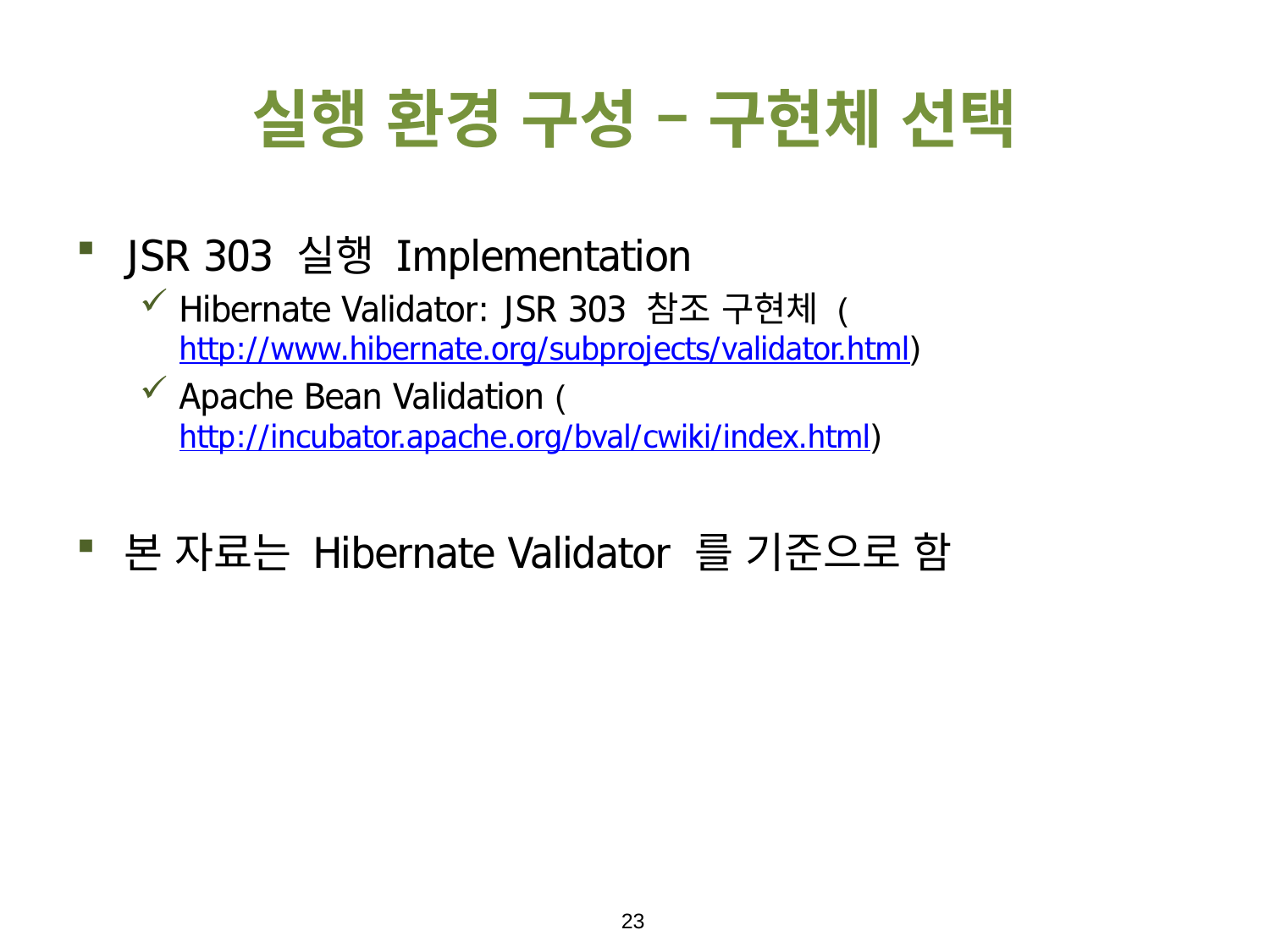

# 실행 환경 구성 – 구현체 선택
JSR 303 실행 Implementation
Hibernate Validator: JSR 303 참조 구현체 (http://www.hibernate.org/subprojects/validator.html)
Apache Bean Validation (http://incubator.apache.org/bval/cwiki/index.html)

본 자료는 Hibernate Validator 를 기준으로 함

23